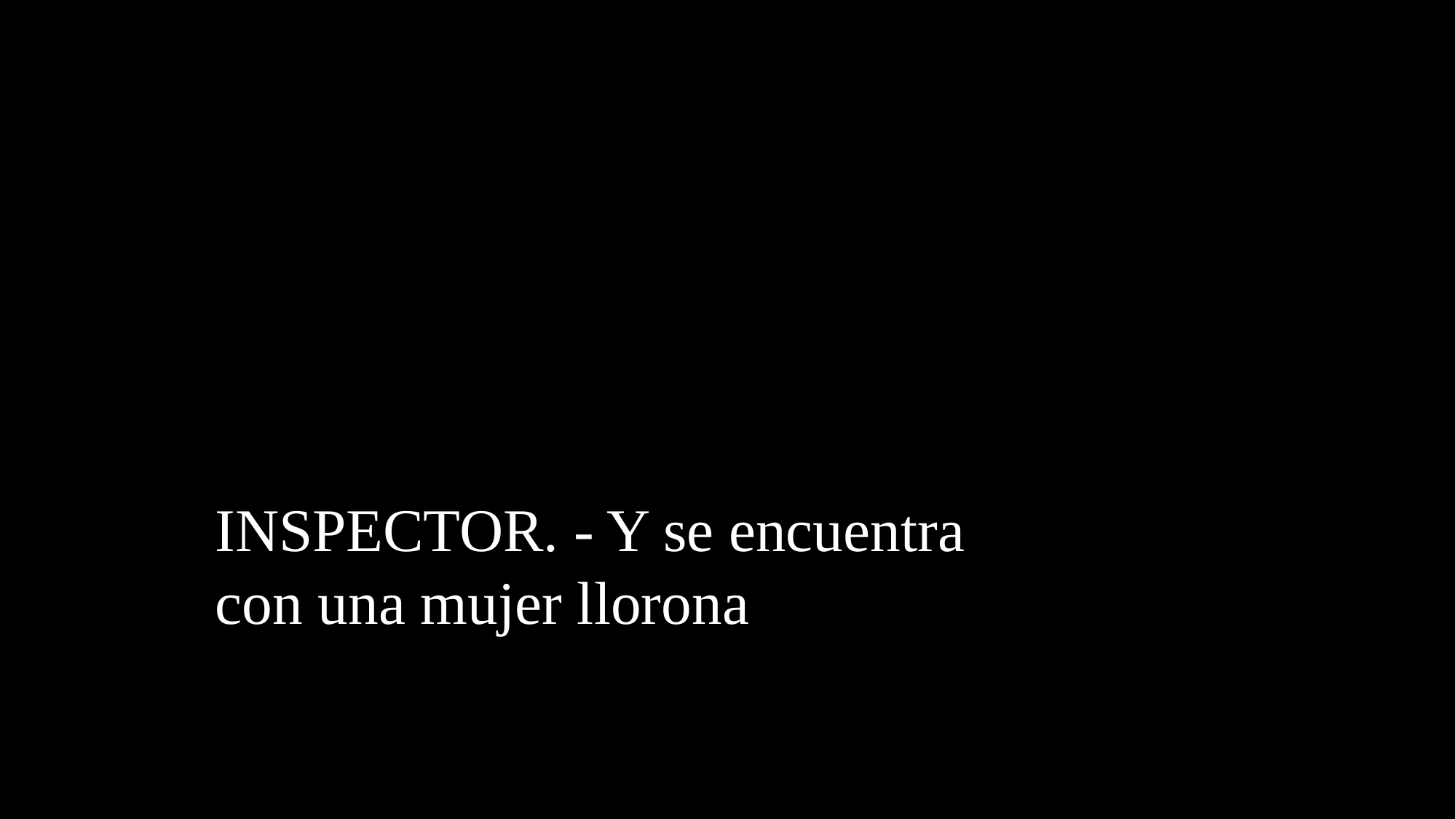

INSPECTOR. - Y se encuentra con una mujer llorona

警部: それなのに、泣き虫の妻とやかましい子供達がいて、